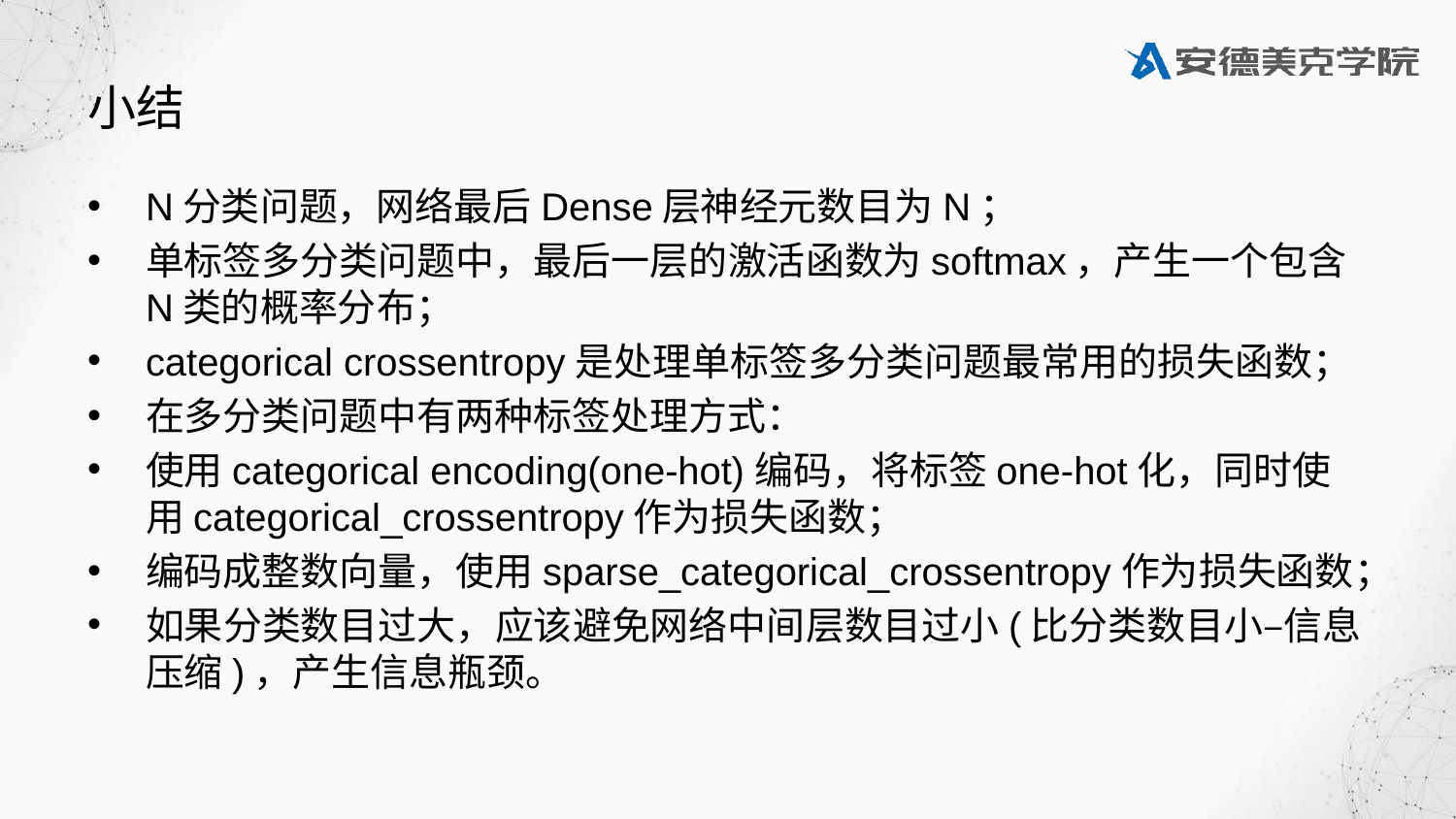

# 小结
N分类问题，网络最后Dense层神经元数目为N；
单标签多分类问题中，最后一层的激活函数为softmax，产生一个包含N类的概率分布；
categorical crossentropy是处理单标签多分类问题最常用的损失函数；
在多分类问题中有两种标签处理方式：
使用categorical encoding(one-hot)编码，将标签one-hot化，同时使用categorical_crossentropy作为损失函数；
编码成整数向量，使用sparse_categorical_crossentropy作为损失函数；
如果分类数目过大，应该避免网络中间层数目过小(比分类数目小–信息压缩)，产生信息瓶颈。